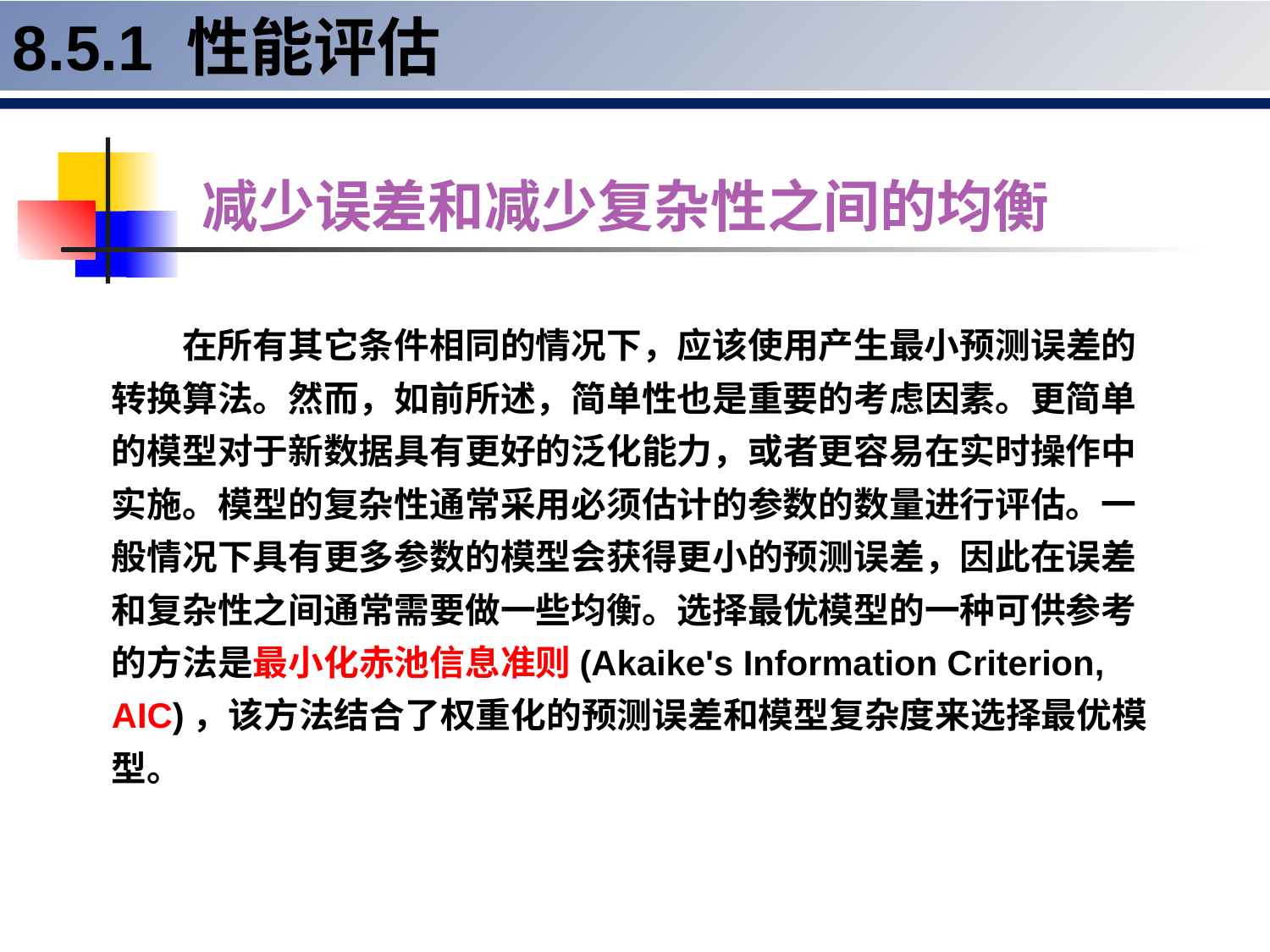

8.5.1 性能评估

减少误差和减少复杂性之间的均衡
在所有其它条件相同的情况下，应该使用产生最小预测误差的转换算法。然而，如前所述，简单性也是重要的考虑因素。更简单的模型对于新数据具有更好的泛化能力，或者更容易在实时操作中实施。模型的复杂性通常采用必须估计的参数的数量进行评估。一般情况下具有更多参数的模型会获得更小的预测误差，因此在误差和复杂性之间通常需要做一些均衡。选择最优模型的一种可供参考的方法是最小化赤池信息准则(Akaike's Information Criterion, AIC)，该方法结合了权重化的预测误差和模型复杂度来选择最优模型。